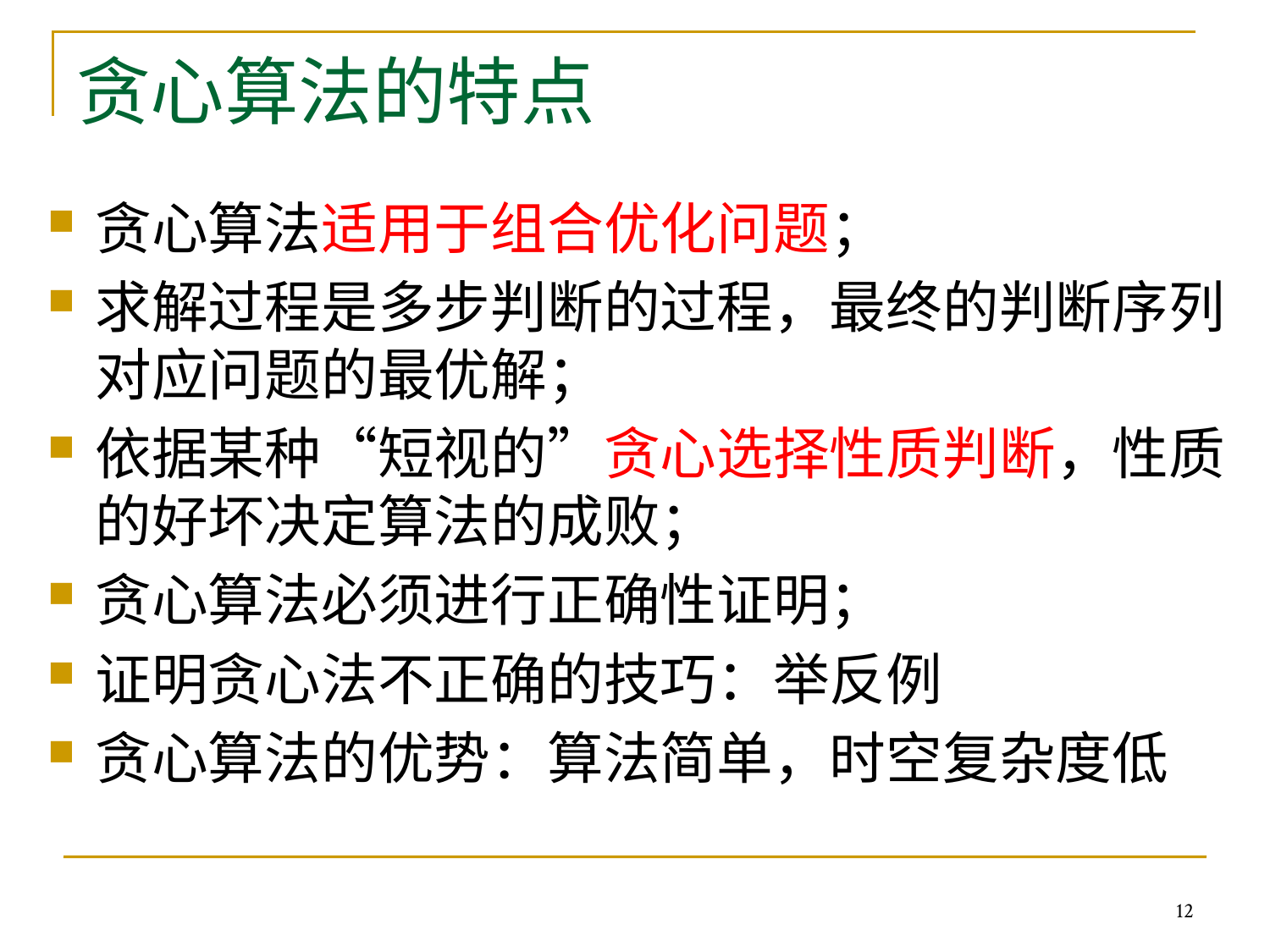

# 贪心算法的特点
贪心算法适用于组合优化问题；
求解过程是多步判断的过程，最终的判断序列对应问题的最优解；
依据某种“短视的”贪心选择性质判断，性质的好坏决定算法的成败；
贪心算法必须进行正确性证明；
证明贪心法不正确的技巧：举反例
贪心算法的优势：算法简单，时空复杂度低

12